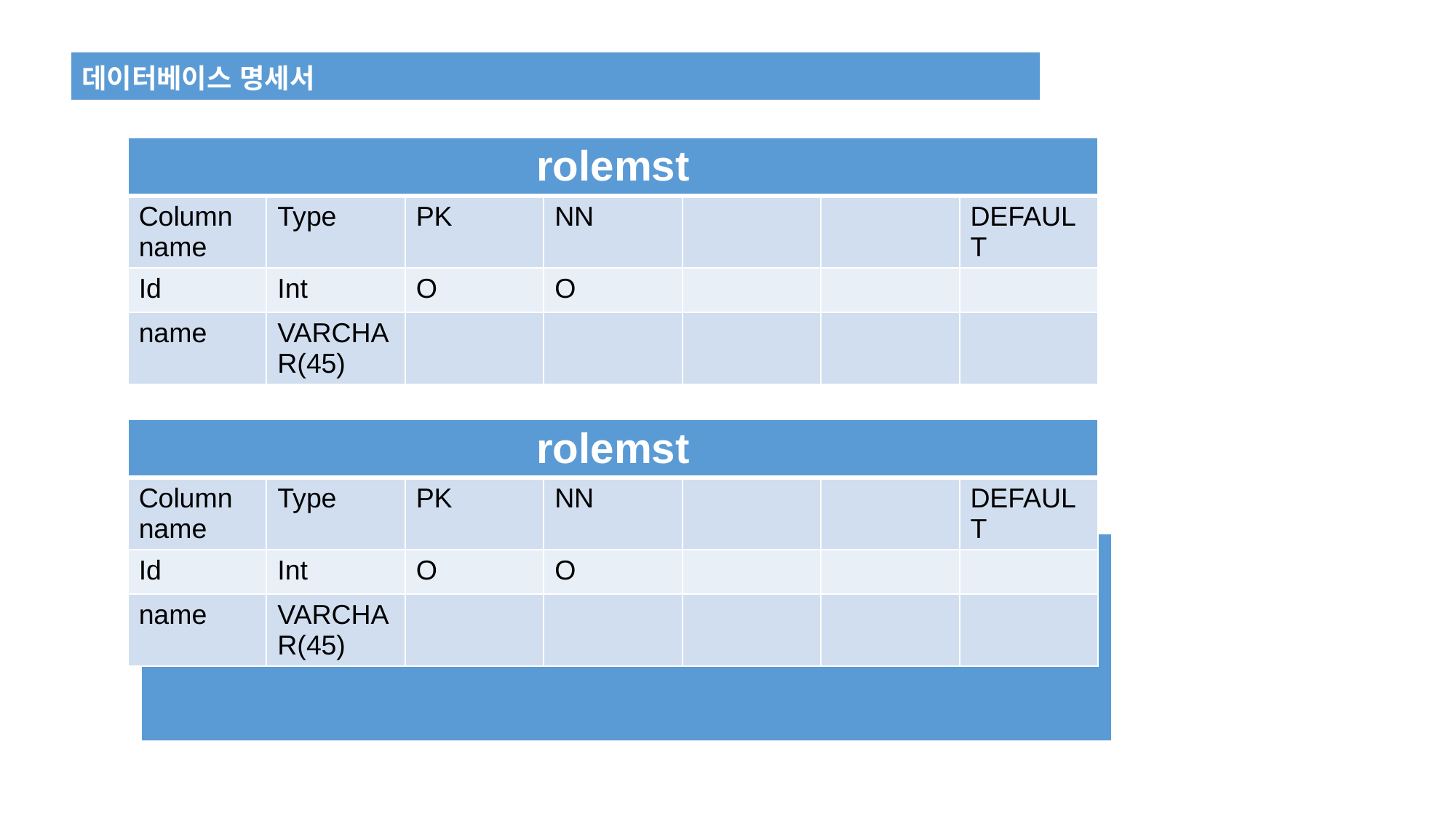

| 데이터베이스 명세서 |
| --- |
#
| rolemst |  |  |  |  |  |  |
| --- | --- | --- | --- | --- | --- | --- |
| Column name | Type | PK | NN |  |  | DEFAULT |
| Id | Int | O | O |  |  |  |
| name | VARCHAR(45) |  |  |  |  |  |
| rolemst |  |  |  |  |  |  |
| --- | --- | --- | --- | --- | --- | --- |
| Column name | Type | PK | NN |  |  | DEFAULT |
| Id | Int | O | O |  |  |  |
| name | VARCHAR(45) |  |  |  |  |  |
| usermst -> role |
| --- |